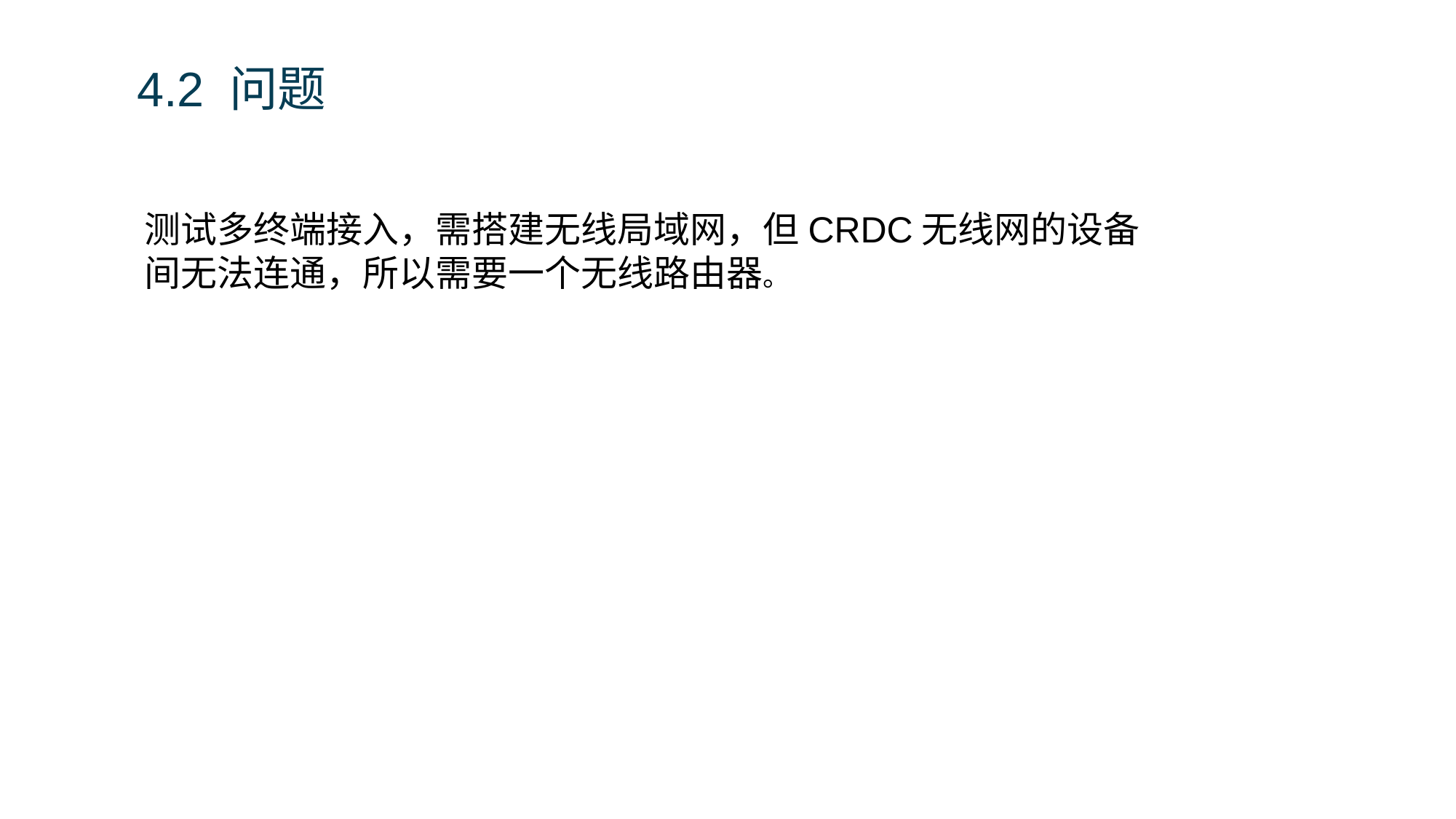

4.2 问题
测试多终端接入，需搭建无线局域网，但CRDC无线网的设备间无法连通，所以需要一个无线路由器。